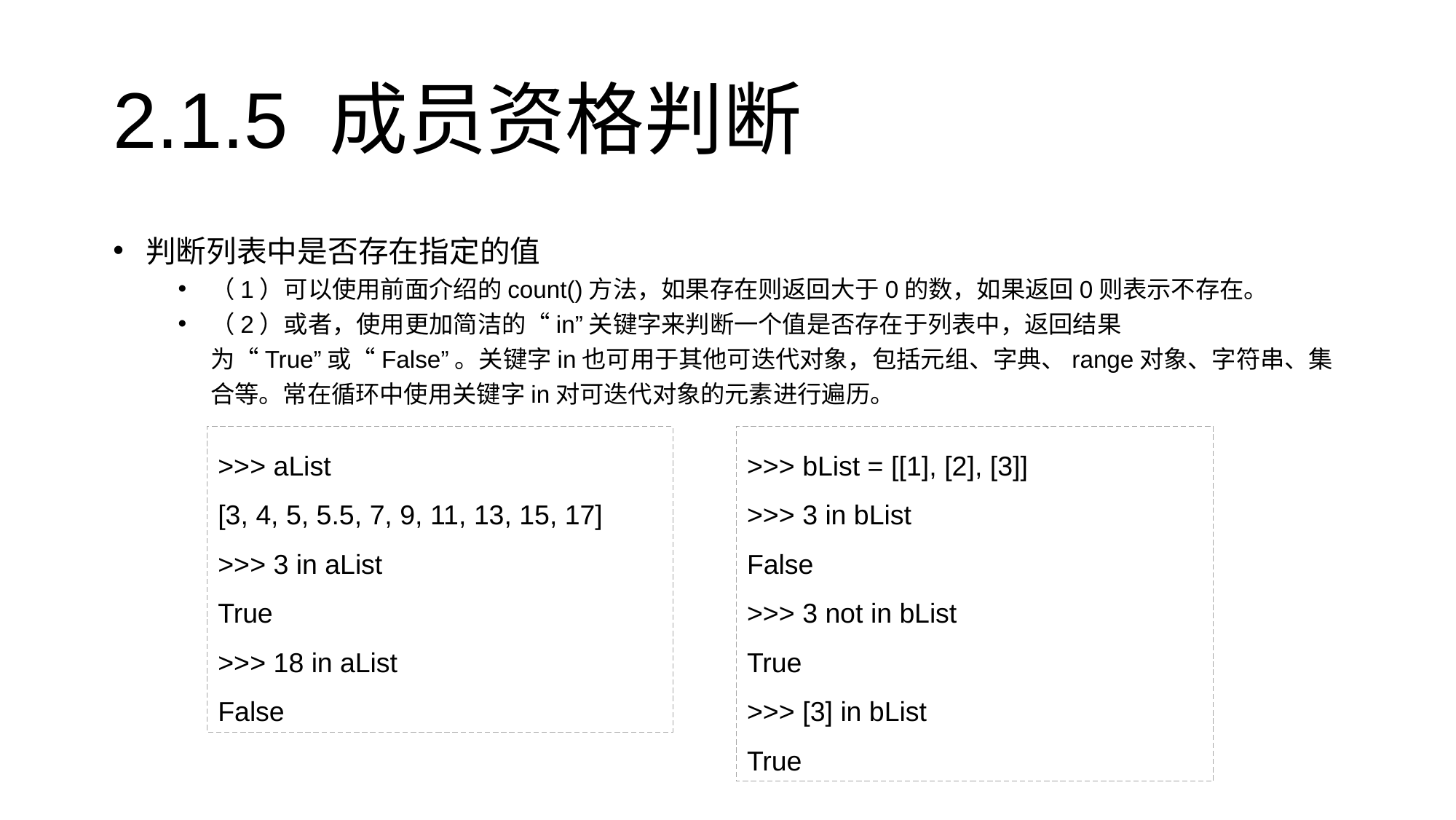

# 2.1.5 成员资格判断
判断列表中是否存在指定的值
（1）可以使用前面介绍的count()方法，如果存在则返回大于0的数，如果返回0则表示不存在。
（2）或者，使用更加简洁的“in”关键字来判断一个值是否存在于列表中，返回结果为“True”或“False”。关键字in也可用于其他可迭代对象，包括元组、字典、range对象、字符串、集合等。常在循环中使用关键字in对可迭代对象的元素进行遍历。
>>> aList
[3, 4, 5, 5.5, 7, 9, 11, 13, 15, 17]
>>> 3 in aList
True
>>> 18 in aList
False
>>> bList = [[1], [2], [3]]
>>> 3 in bList
False
>>> 3 not in bList
True
>>> [3] in bList
True